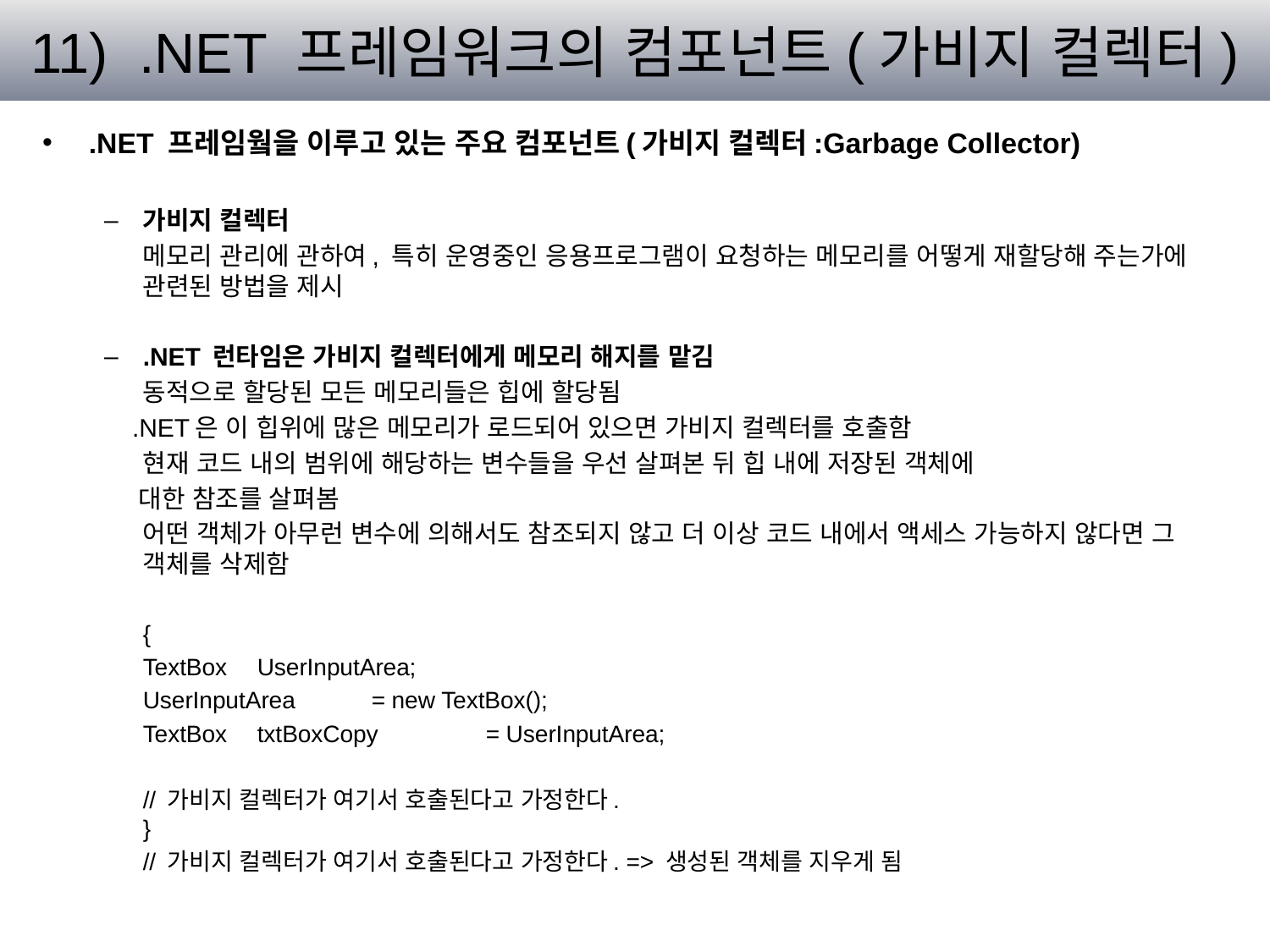

# 11)  .NET 프레임워크의 컴포넌트(가비지 컬렉터)
.NET 프레임웤을 이루고 있는 주요 컴포넌트(가비지 컬렉터:Garbage Collector)

가비지 컬렉터
	메모리 관리에 관하여, 특히 운영중인 응용프로그램이 요청하는 메모리를 어떻게 재할당해 주는가에 관련된 방법을 제시

.NET 런타임은 가비지 컬렉터에게 메모리 해지를 맡김
	동적으로 할당된 모든 메모리들은 힙에 할당됨
    .NET은 이 힙위에 많은 메모리가 로드되어 있으면 가비지 컬렉터를 호출함
	현재 코드 내의 범위에 해당하는 변수들을 우선 살펴본 뒤 힙 내에 저장된 객체에
    대한 참조를 살펴봄
	어떤 객체가 아무런 변수에 의해서도 참조되지 않고 더 이상 코드 내에서 액세스 가능하지 않다면 그 객체를 삭제함

	{
		TextBox	UserInputArea;
		UserInputArea		= new TextBox();
		TextBox	txtBoxCopy 	= UserInputArea;

		// 가비지 컬렉터가 여기서 호출된다고 가정한다.
}
	// 가비지 컬렉터가 여기서 호출된다고 가정한다. => 생성된 객체를 지우게 됨